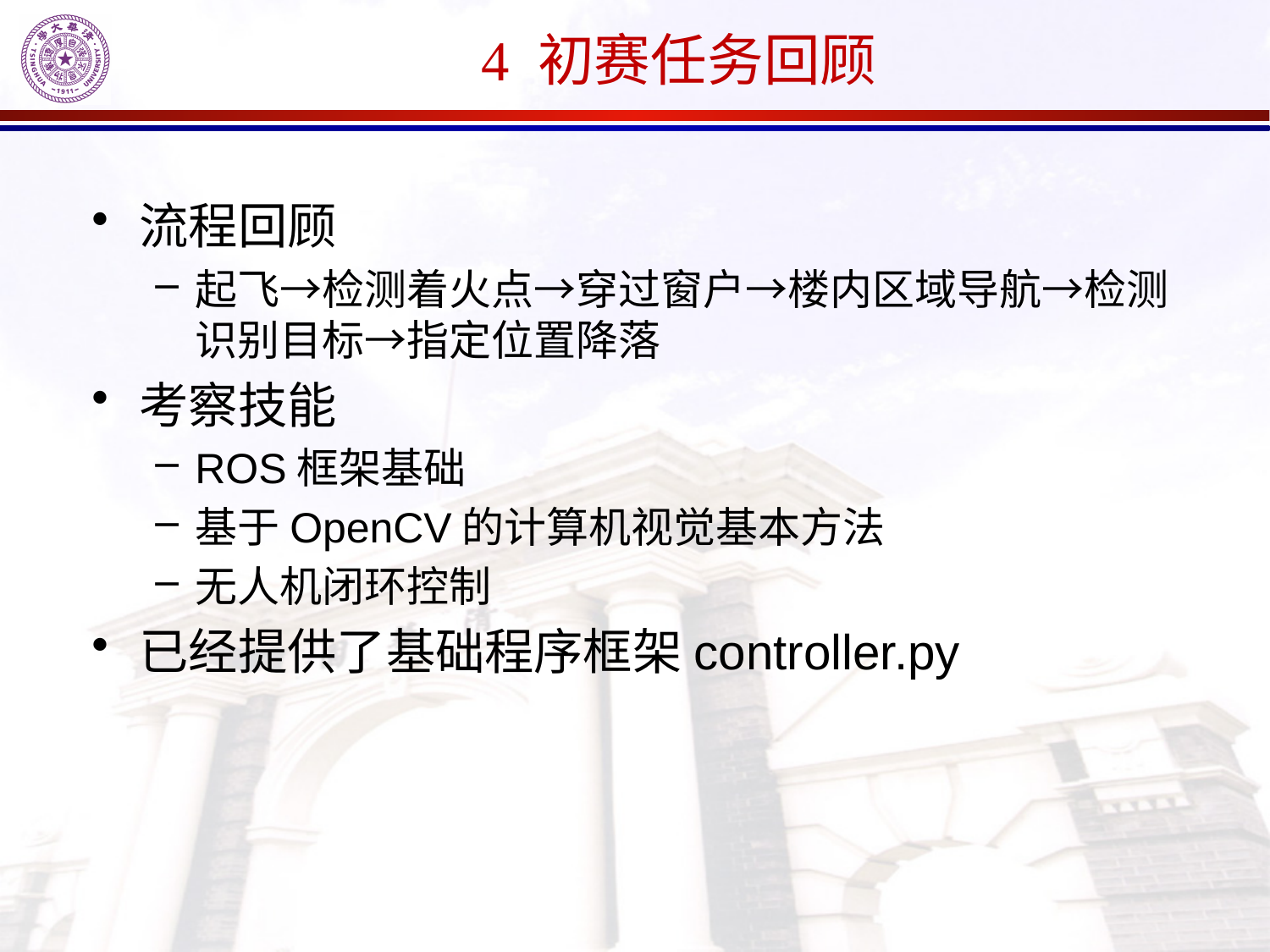

# 4 初赛任务回顾
流程回顾
起飞→检测着火点→穿过窗户→楼内区域导航→检测识别目标→指定位置降落
考察技能
ROS框架基础
基于OpenCV的计算机视觉基本方法
无人机闭环控制
已经提供了基础程序框架controller.py